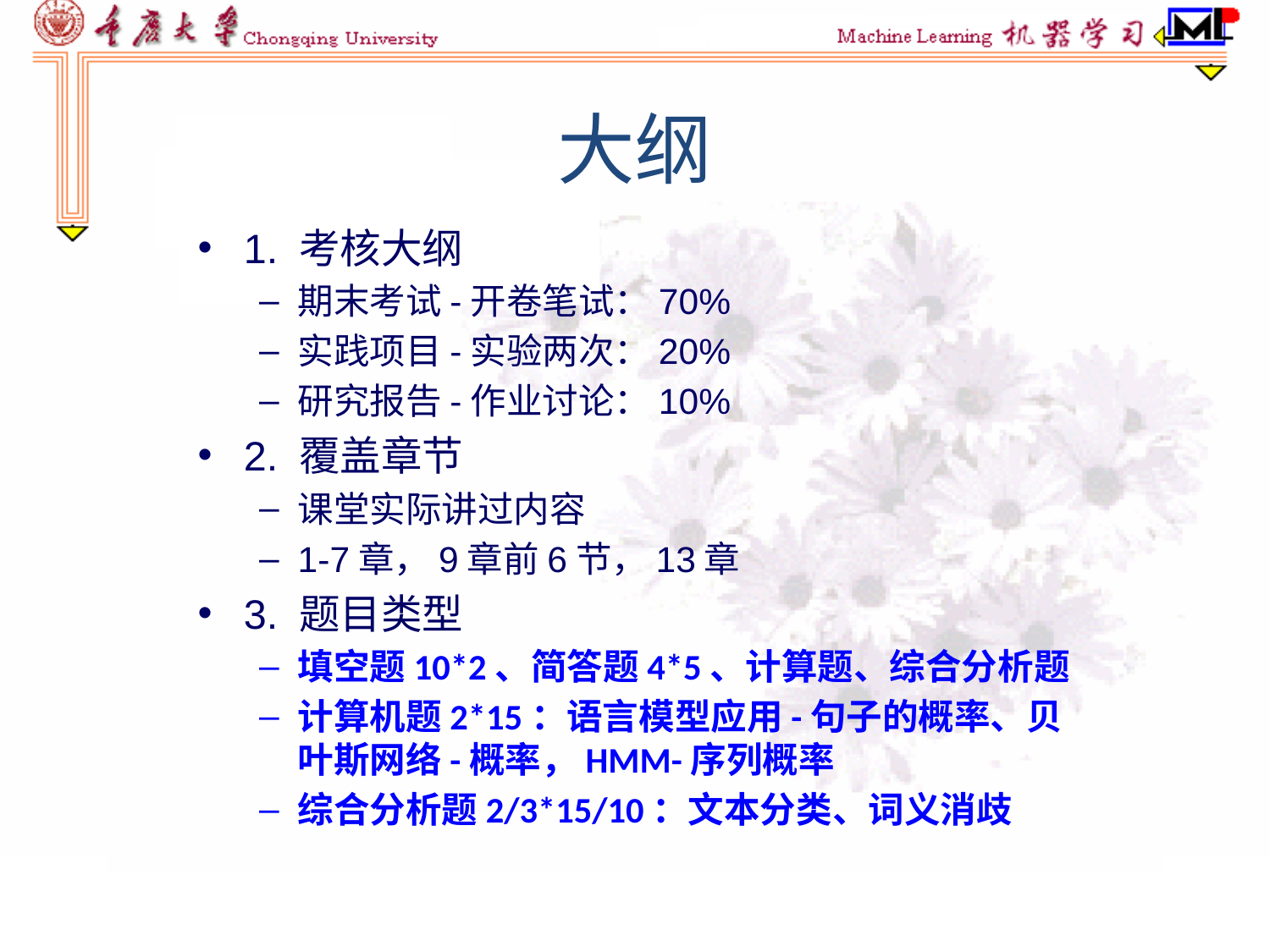

# 大纲
1. 考核大纲
期末考试-开卷笔试：70%
实践项目-实验两次：20%
研究报告-作业讨论：10%
2. 覆盖章节
课堂实际讲过内容
1-7章，9章前6节，13章
3. 题目类型
填空题10*2、简答题4*5、计算题、综合分析题
计算机题2*15：语言模型应用-句子的概率、贝叶斯网络-概率，HMM-序列概率
综合分析题2/3*15/10：文本分类、词义消歧